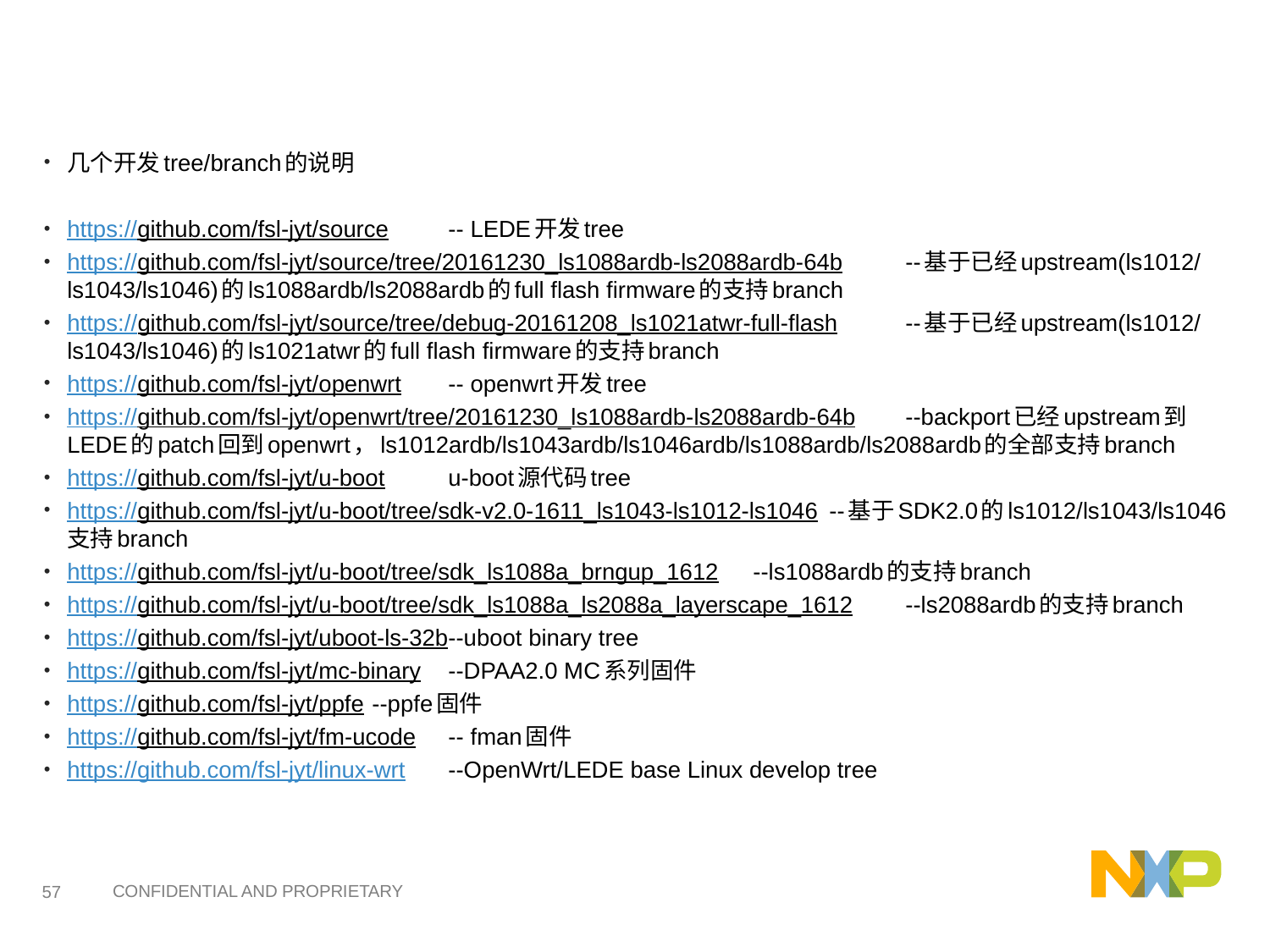

#
几个开发tree/branch的说明

https://github.com/fsl-jyt/source	-- LEDE开发tree
https://github.com/fsl-jyt/source/tree/20161230_ls1088ardb-ls2088ardb-64b	--基于已经upstream(ls1012/ls1043/ls1046)的ls1088ardb/ls2088ardb的full flash firmware的支持branch
https://github.com/fsl-jyt/source/tree/debug-20161208_ls1021atwr-full-flash	--基于已经upstream(ls1012/ls1043/ls1046)的ls1021atwr的full flash firmware的支持branch
https://github.com/fsl-jyt/openwrt	-- openwrt开发tree
https://github.com/fsl-jyt/openwrt/tree/20161230_ls1088ardb-ls2088ardb-64b	--backport已经upstream到LEDE的patch回到openwrt，ls1012ardb/ls1043ardb/ls1046ardb/ls1088ardb/ls2088ardb的全部支持branch
https://github.com/fsl-jyt/u-boot	u-boot源代码tree
https://github.com/fsl-jyt/u-boot/tree/sdk-v2.0-1611_ls1043-ls1012-ls1046	--基于SDK2.0的ls1012/ls1043/ls1046支持branch
https://github.com/fsl-jyt/u-boot/tree/sdk_ls1088a_brngup_1612	--ls1088ardb的支持branch
https://github.com/fsl-jyt/u-boot/tree/sdk_ls1088a_ls2088a_layerscape_1612	--ls2088ardb的支持branch
https://github.com/fsl-jyt/uboot-ls-32b	--uboot binary tree
https://github.com/fsl-jyt/mc-binary	--DPAA2.0 MC系列固件
https://github.com/fsl-jyt/ppfe	--ppfe固件
https://github.com/fsl-jyt/fm-ucode	-- fman固件
https://github.com/fsl-jyt/linux-wrt	--OpenWrt/LEDE base Linux develop tree